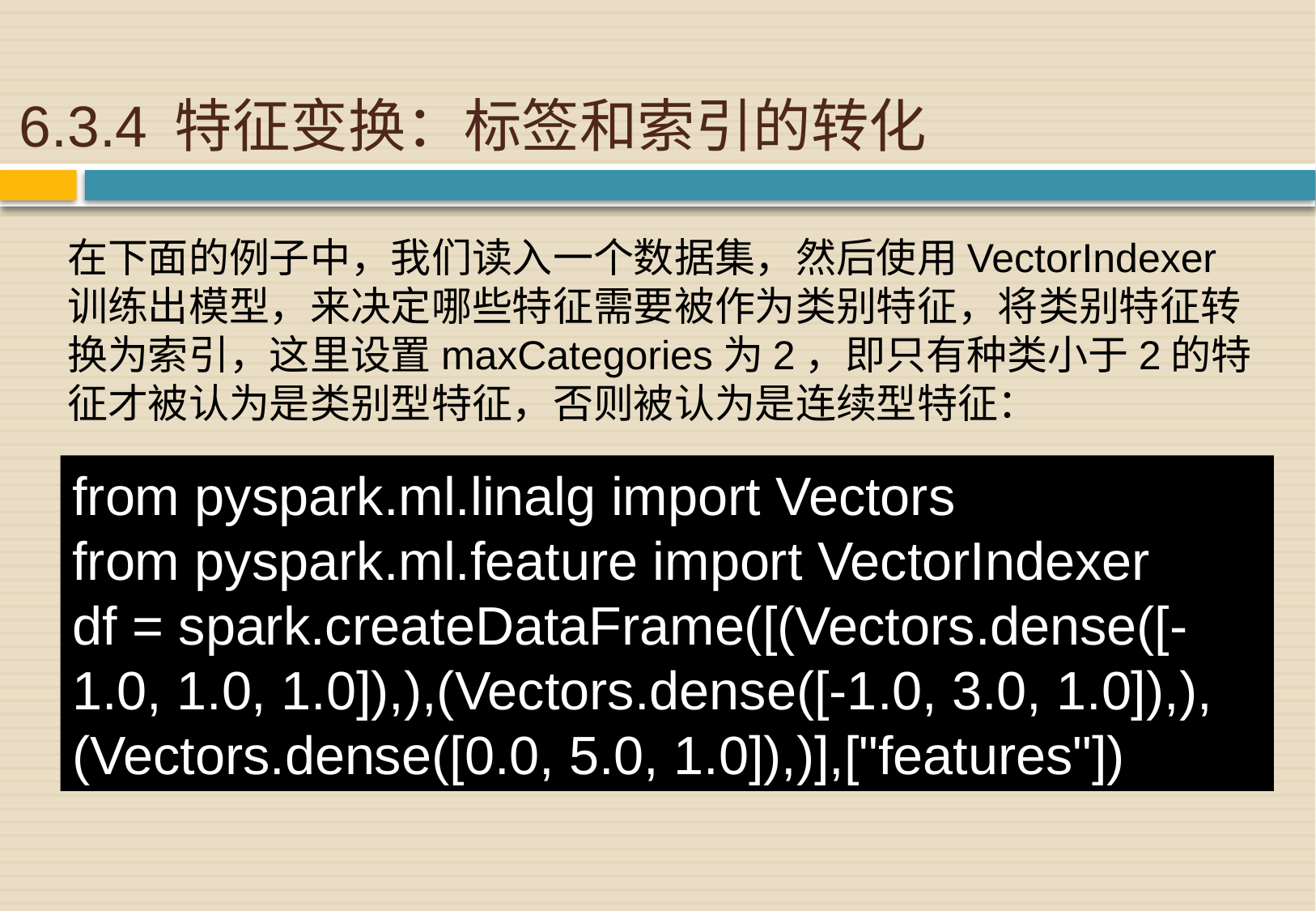

# 6.3.4 特征变换：标签和索引的转化
在下面的例子中，我们读入一个数据集，然后使用VectorIndexer训练出模型，来决定哪些特征需要被作为类别特征，将类别特征转换为索引，这里设置maxCategories为2，即只有种类小于2的特征才被认为是类别型特征，否则被认为是连续型特征：
from pyspark.ml.linalg import Vectors
from pyspark.ml.feature import VectorIndexer
df = spark.createDataFrame([(Vectors.dense([-1.0, 1.0, 1.0]),),(Vectors.dense([-1.0, 3.0, 1.0]),), (Vectors.dense([0.0, 5.0, 1.0]),)],["features"])